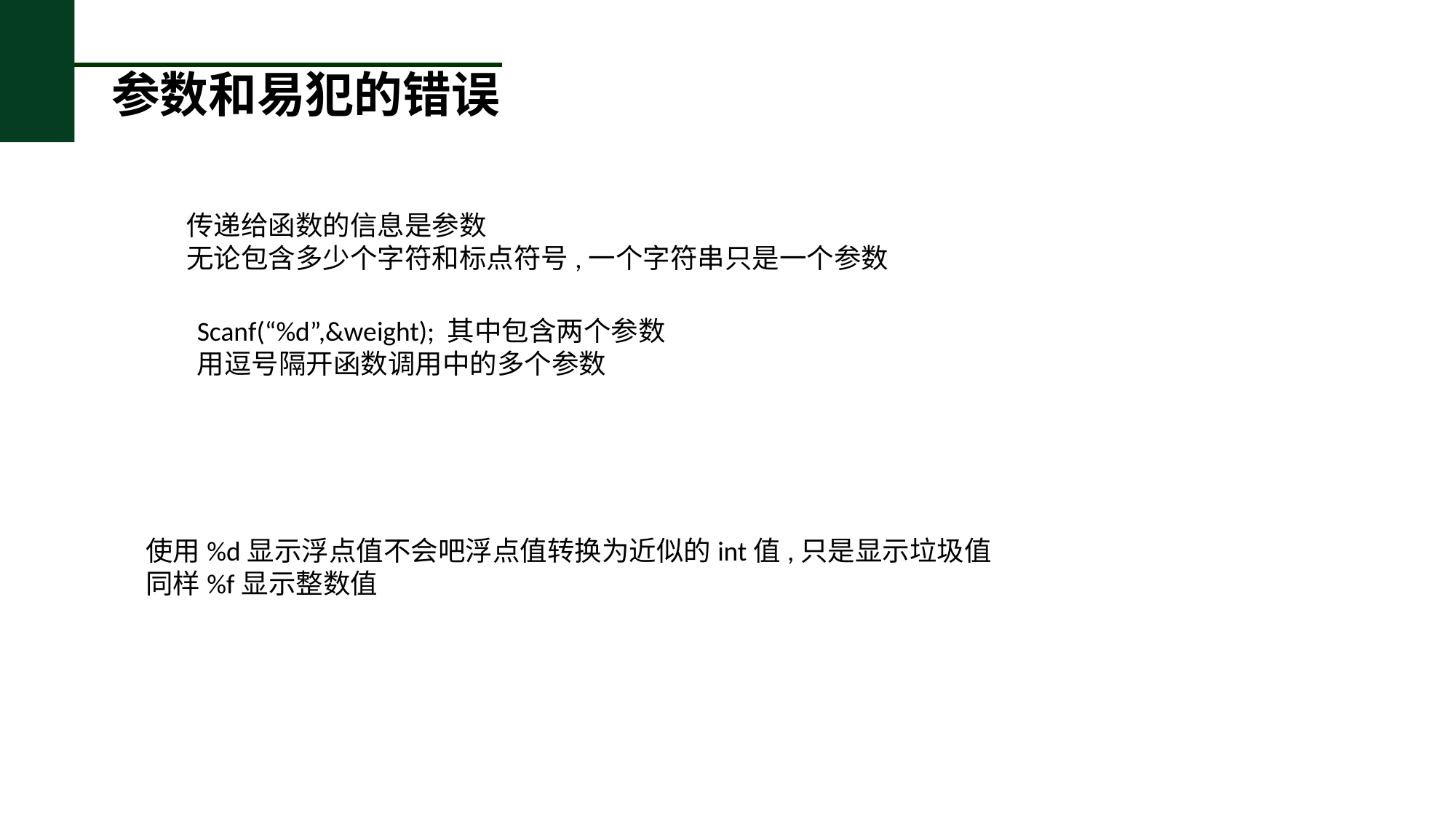

# 参数和易犯的错误
传递给函数的信息是参数
无论包含多少个字符和标点符号,一个字符串只是一个参数
Scanf(“%d”,&weight); 其中包含两个参数
用逗号隔开函数调用中的多个参数
使用%d显示浮点值不会吧浮点值转换为近似的int值,只是显示垃圾值
同样%f显示整数值